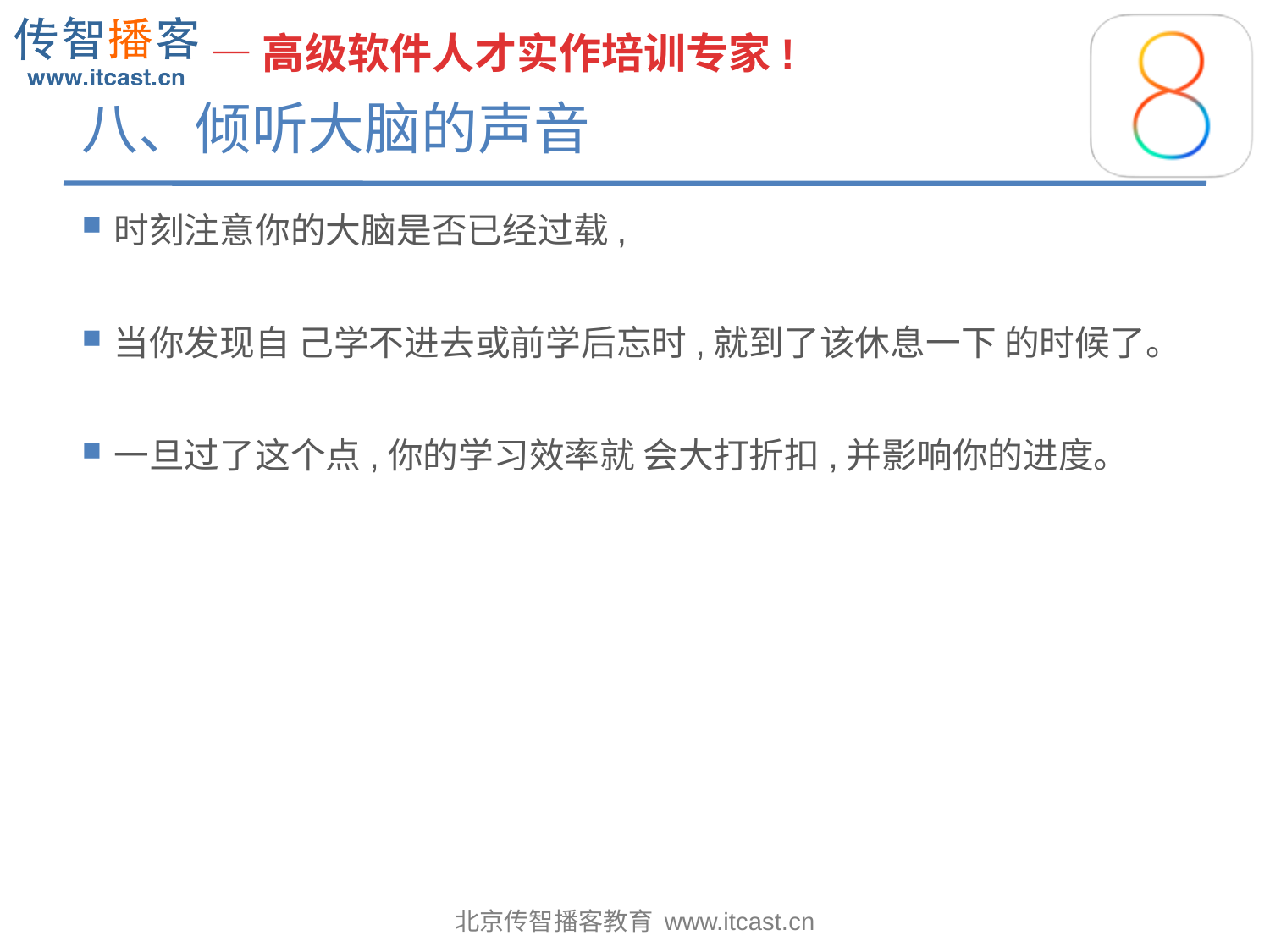

# 八、倾听大脑的声音
时刻注意你的大脑是否已经过载,

当你发现自 己学不进去或前学后忘时,就到了该休息一下 的时候了。

一旦过了这个点,你的学习效率就 会大打折扣,并影响你的进度。